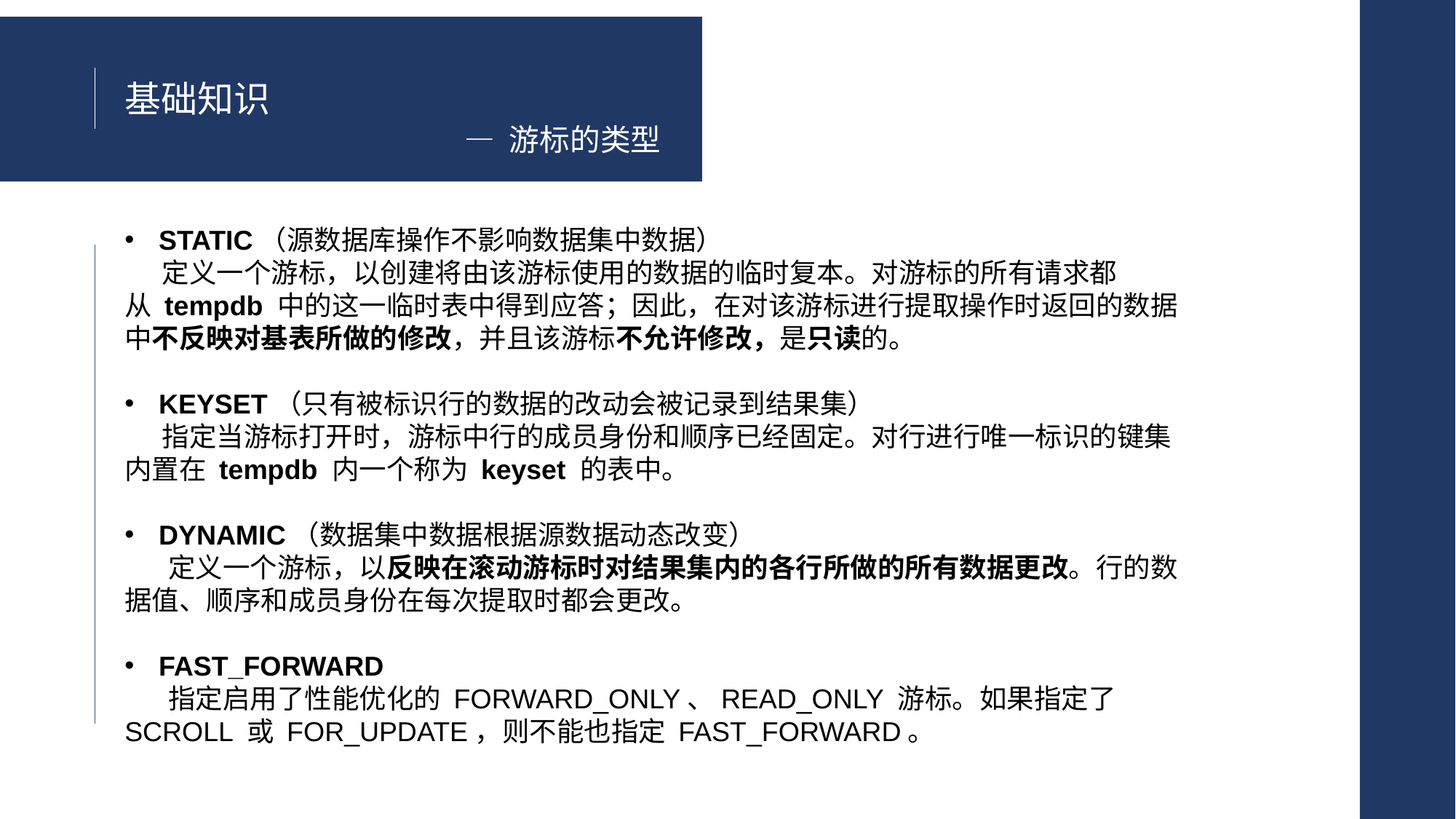

基础知识
— 游标的类型

STATIC（源数据库操作不影响数据集中数据）
     定义一个游标，以创建将由该游标使用的数据的临时复本。对游标的所有请求都从 tempdb 中的这一临时表中得到应答；因此，在对该游标进行提取操作时返回的数据中不反映对基表所做的修改，并且该游标不允许修改，是只读的。

KEYSET（只有被标识行的数据的改动会被记录到结果集）
     指定当游标打开时，游标中行的成员身份和顺序已经固定。对行进行唯一标识的键集内置在 tempdb 内一个称为 keyset 的表中。

DYNAMIC（数据集中数据根据源数据动态改变）
      定义一个游标，以反映在滚动游标时对结果集内的各行所做的所有数据更改。行的数据值、顺序和成员身份在每次提取时都会更改。

FAST_FORWARD
      指定启用了性能优化的 FORWARD_ONLY、READ_ONLY 游标。如果指定了 SCROLL 或 FOR_UPDATE，则不能也指定 FAST_FORWARD。